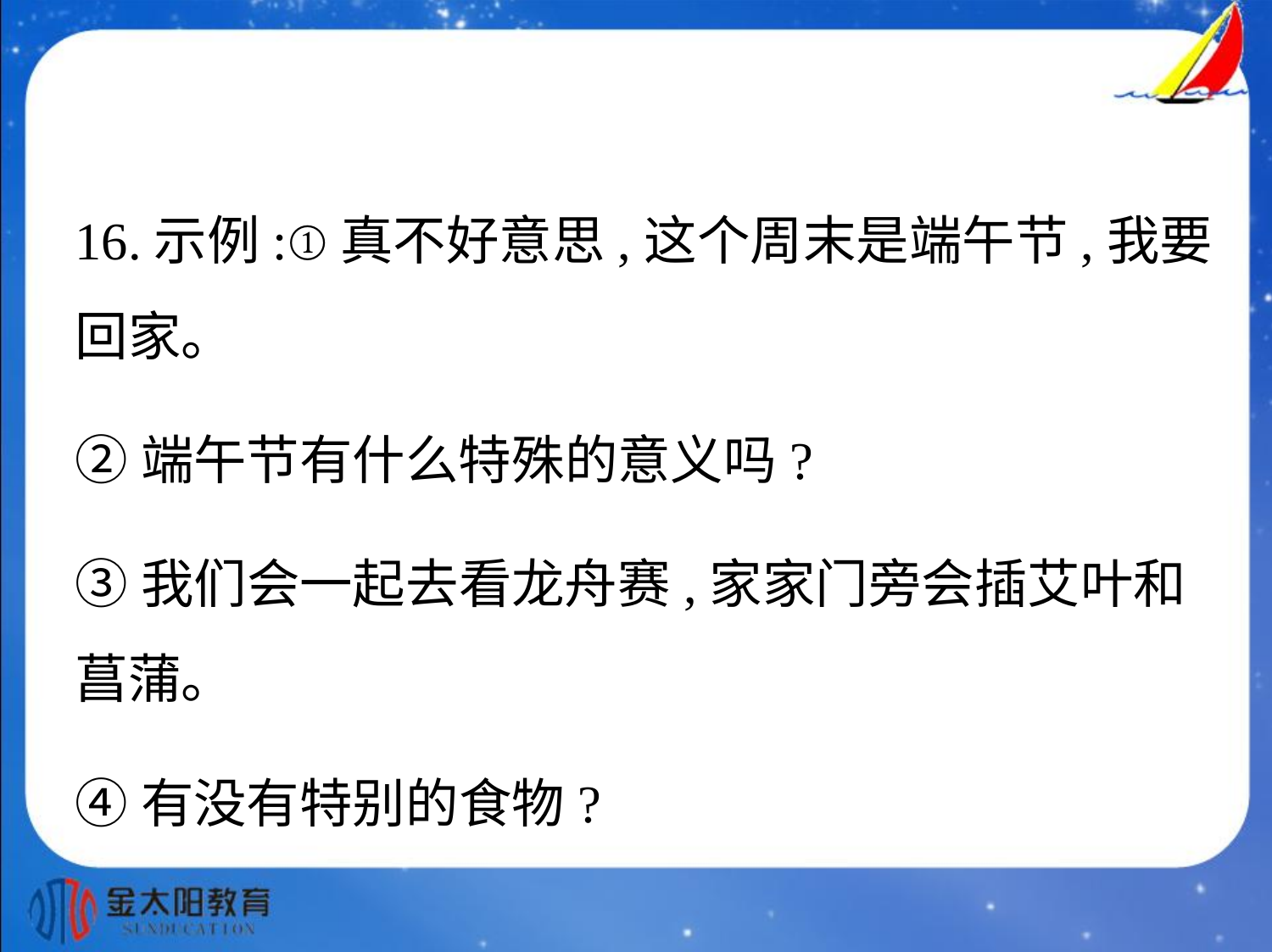

16.示例:①真不好意思,这个周末是端午节,我要
回家。
②端午节有什么特殊的意义吗?
③我们会一起去看龙舟赛,家家门旁会插艾叶和
菖蒲。
④有没有特别的食物?